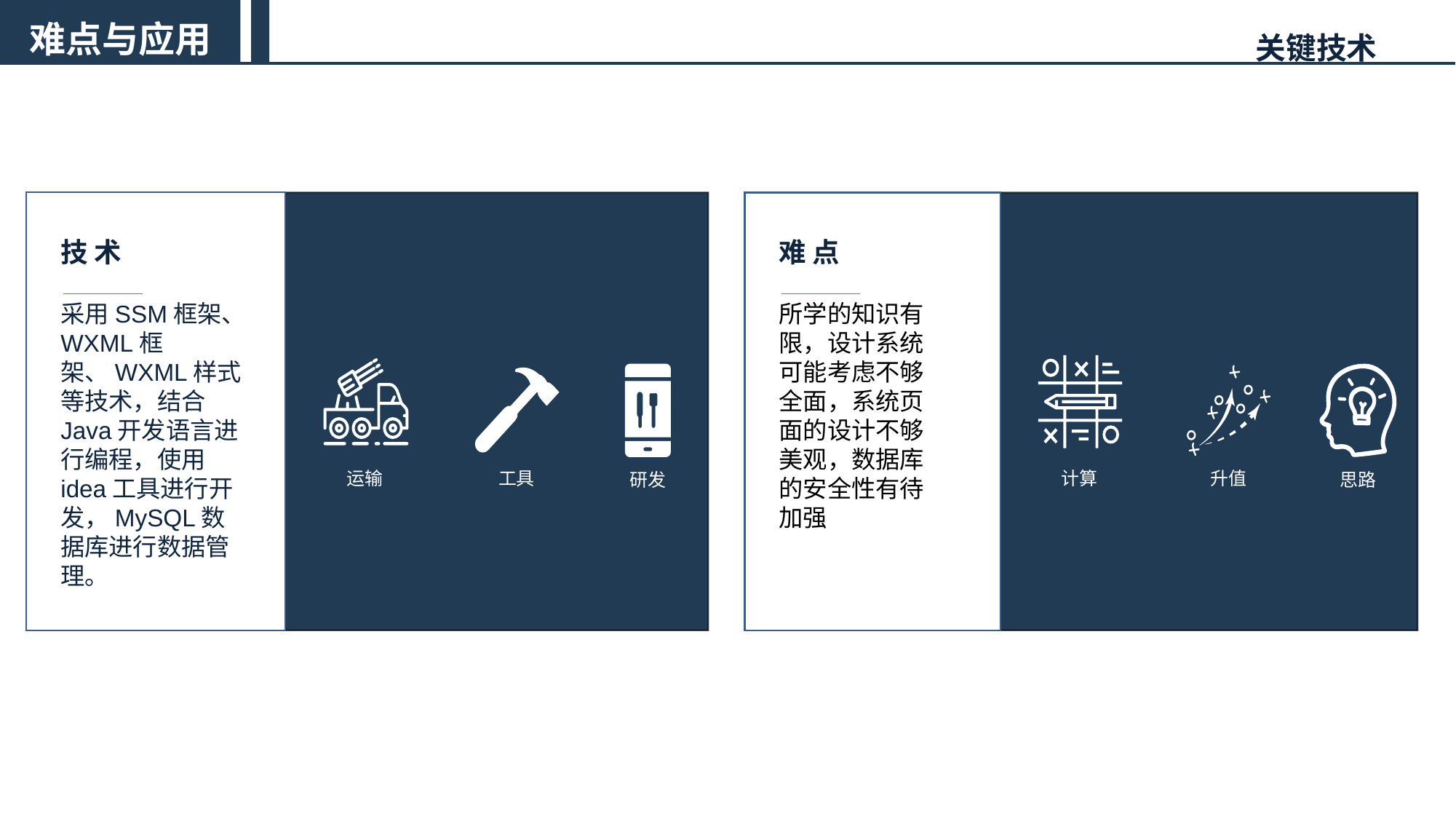

难点与应用

关键技术

技 术
采用SSM框架、WXML框架、WXML样式等技术，结合Java开发语言进行编程，使用idea工具进行开发，MySQL数据库进行数据管理。

工具
运输
研发

难 点
所学的知识有限，设计系统可能考虑不够全面，系统页面的设计不够美观，数据库的安全性有待加强

升值
计算
思路